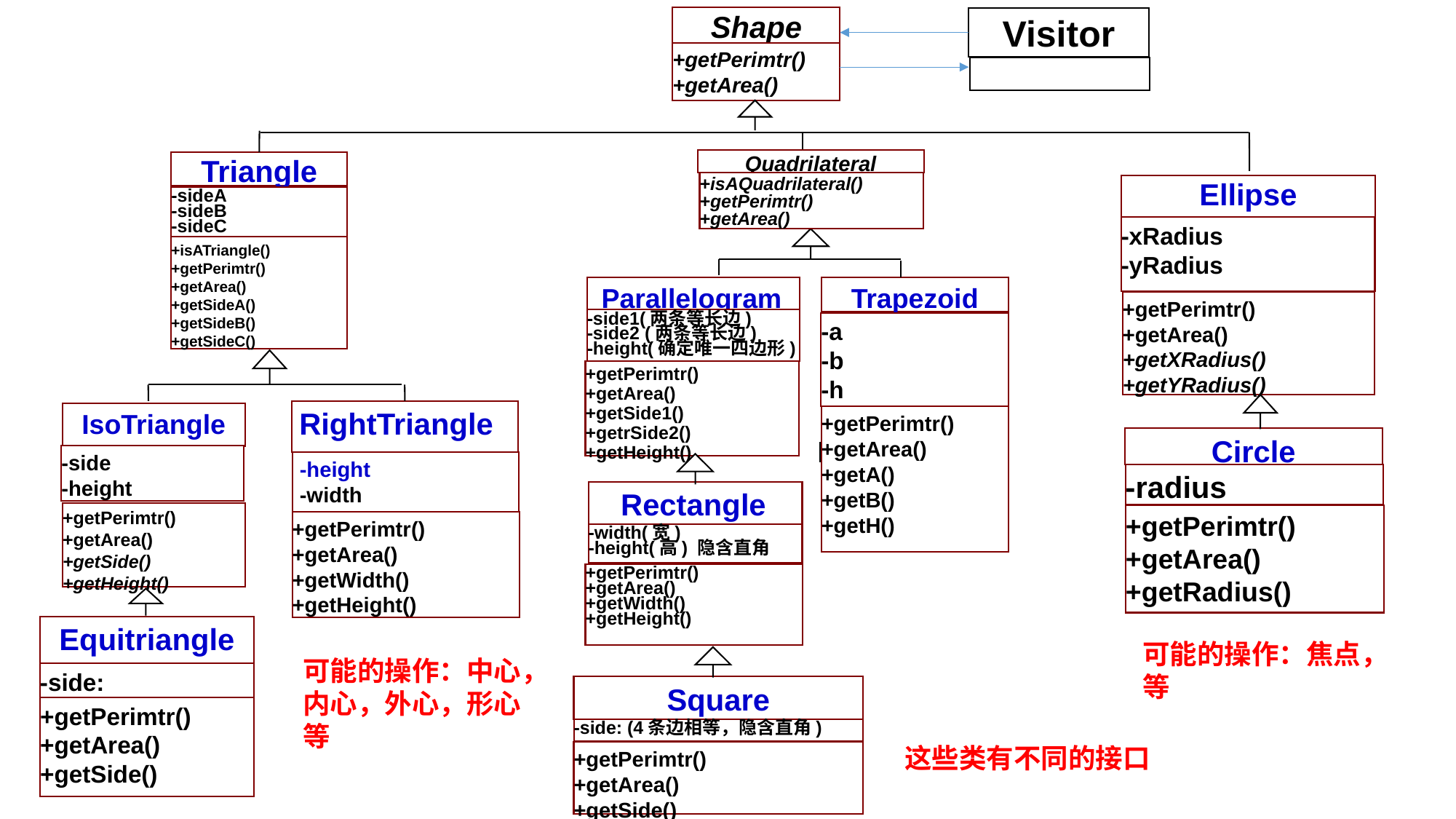

Shape
Visitor
+getPerimtr()
+getArea()

Quadrilateral
Triangle
+isAQuadrilateral()
+getPerimtr()
+getArea()

Ellipse
-sideA
-sideB
-sideC
-xRadius
-yRadius

+isATriangle()
+getPerimtr()
+getArea()
+getSideA()
+getSideB()
+getSideC()
Parallelogram
Trapezoid
+getPerimtr()
+getArea()
+getXRadius()
+getYRadius()
-side1(两条等长边)
-side2 (两条等长边)
-height(确定唯一四边形)
-a
-b
-h

+getPerimtr()
+getArea()
+getSide1()
+getrSide2()
+getHeight()

RightTriangle
IsoTriangle
+getPerimtr()
+getArea()
+getA()
+getB()
+getH()
Circle
-side
-height
-height
-width

-radius
Rectangle
+getPerimtr()
+getArea()
+getSide()
+getHeight()
+getPerimtr()
+getArea()
+getRadius()

+getPerimtr()
+getArea()
+getWidth()
+getHeight()
-width(宽)
-height(高) 隐含直角
+getPerimtr()
+getArea()
+getWidth()
+getHeight()

Equitriangle
可能的操作：焦点，等

可能的操作：中心，内心，外心，形心等
-side:
Square
+getPerimtr()
+getArea()
+getSide()
-side: (4条边相等，隐含直角)
这些类有不同的接口
+getPerimtr()
+getArea()
+getSide()

37